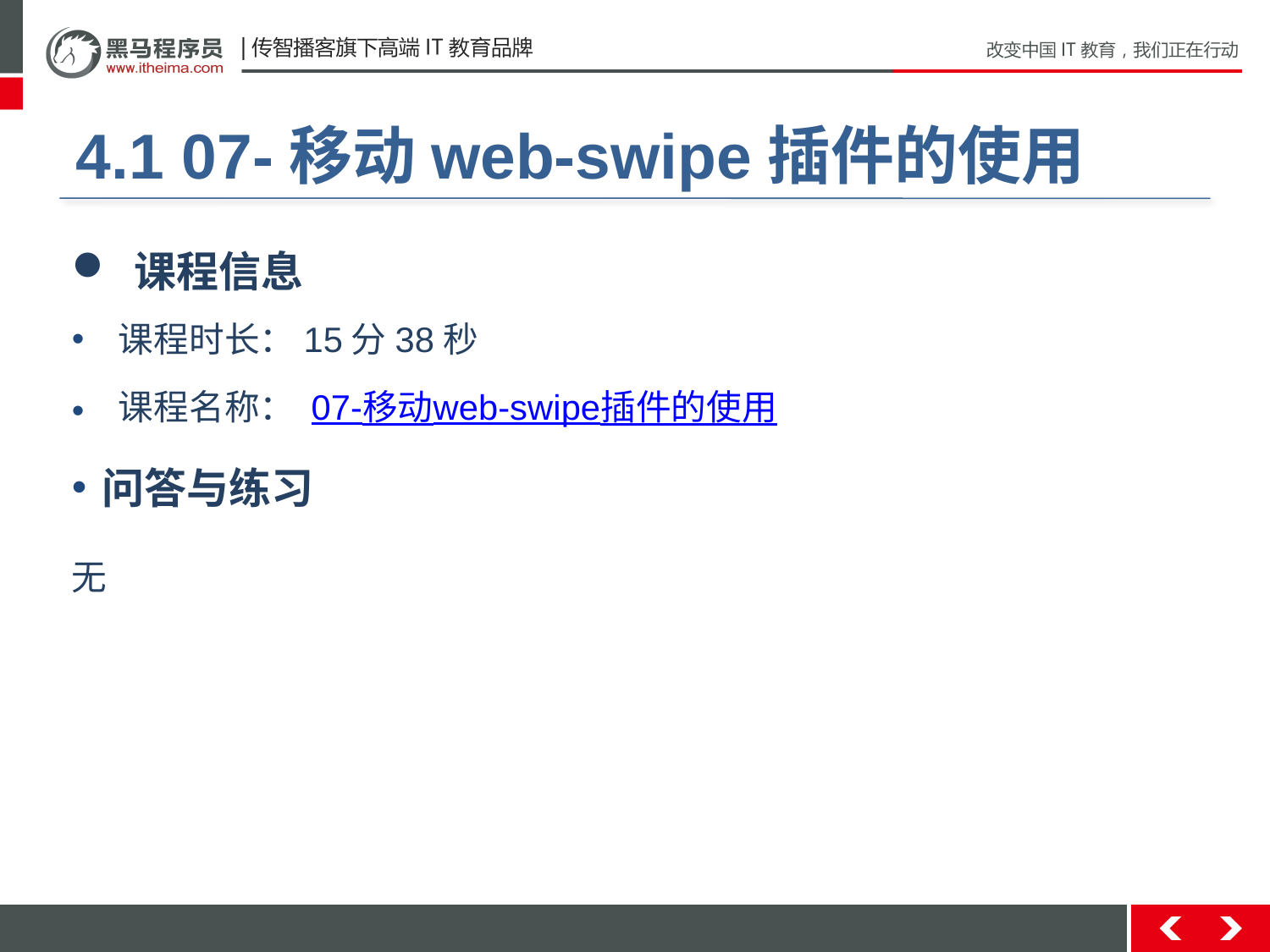

#
4.1 07-移动web-swipe插件的使用
 课程信息
 课程时长：15分38秒
 课程名称： 07-移动web-swipe插件的使用
问答与练习
无